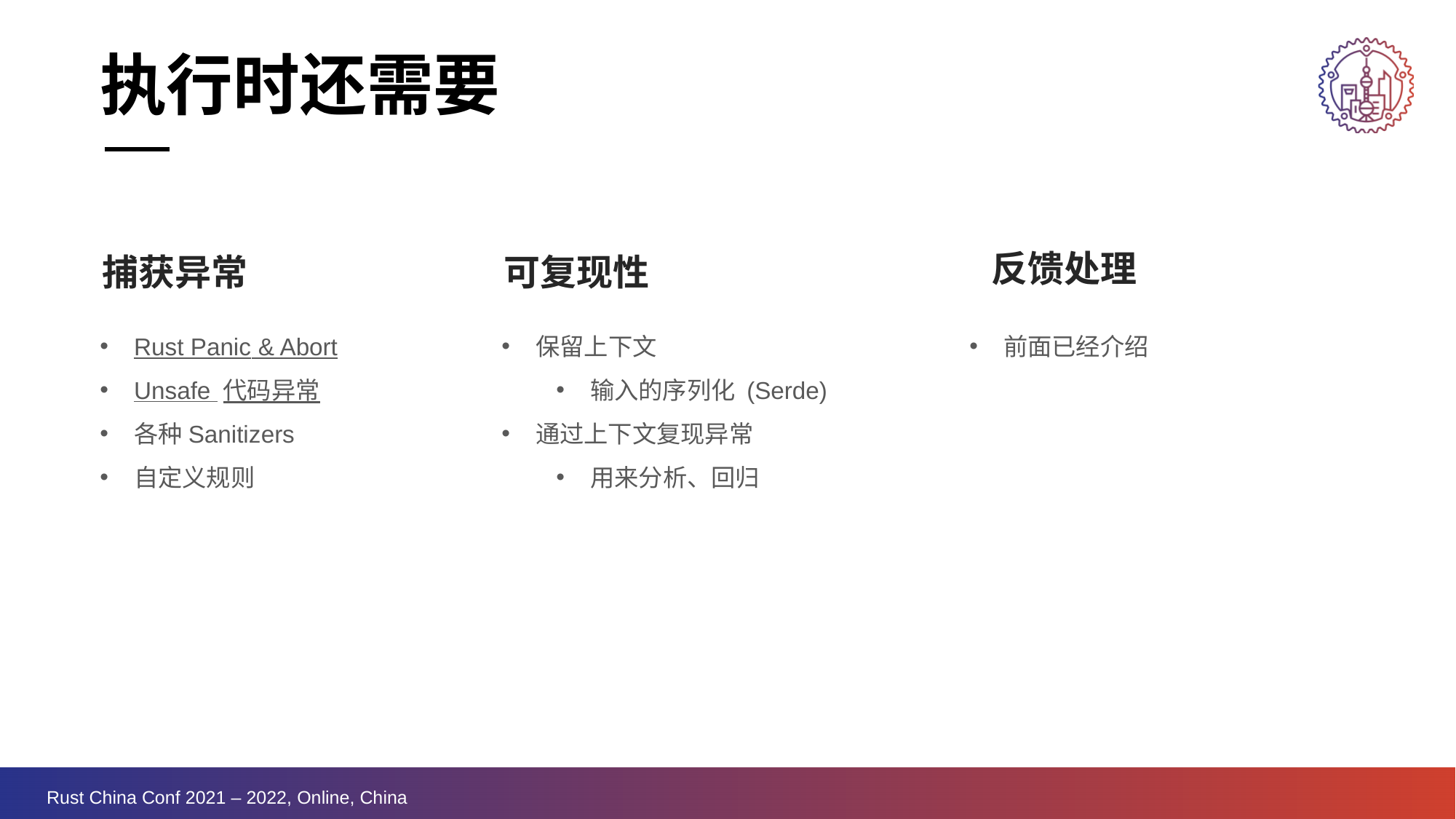

执行时还需要
反馈处理
捕获异常
可复现性
Rust Panic & Abort
Unsafe 代码异常
各种Sanitizers
自定义规则
保留上下文
输入的序列化 (Serde)
通过上下文复现异常
用来分析、回归
前面已经介绍